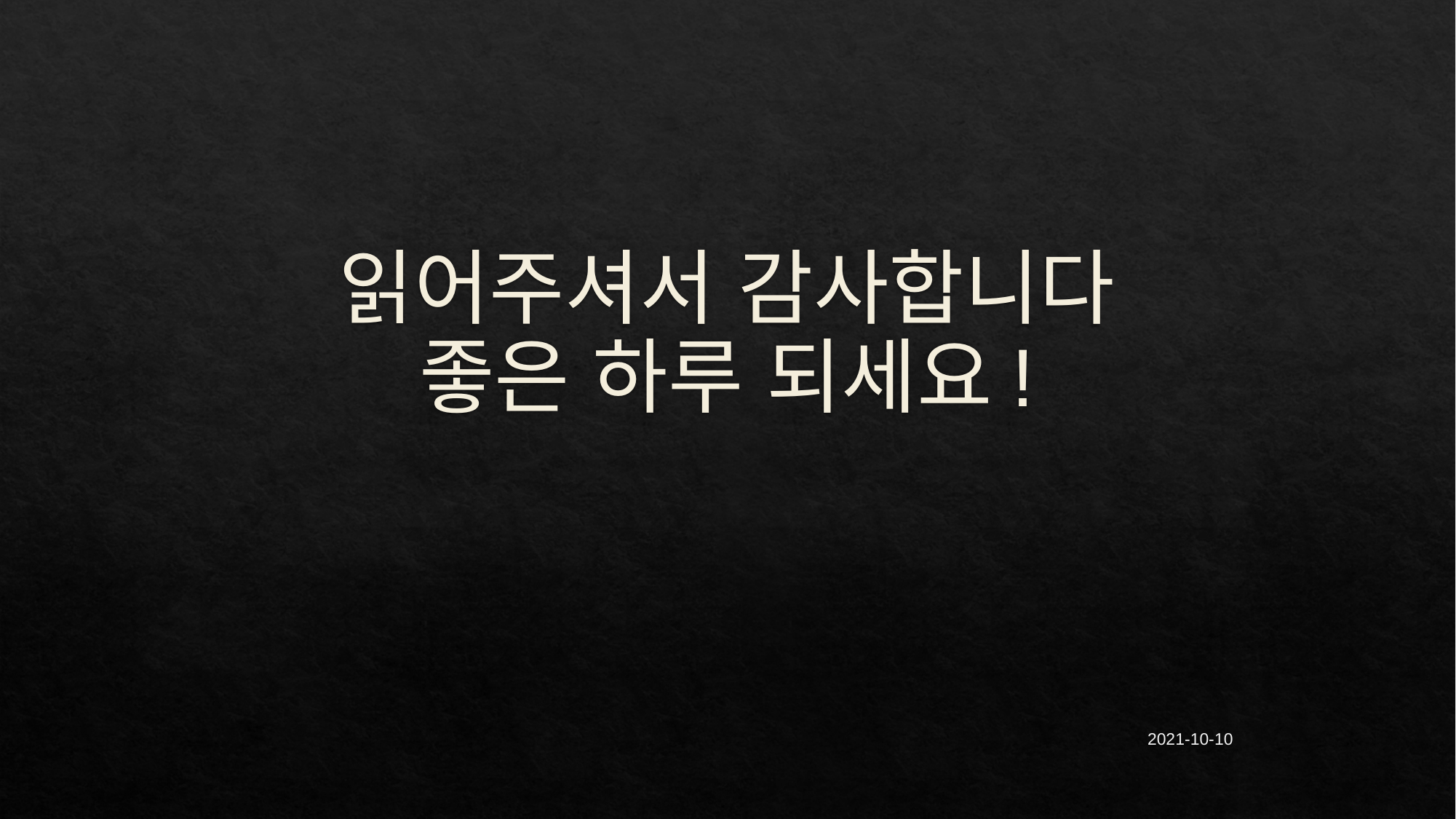

# 읽어주셔서 감사합니다 좋은 하루 되세요!
2021-10-10